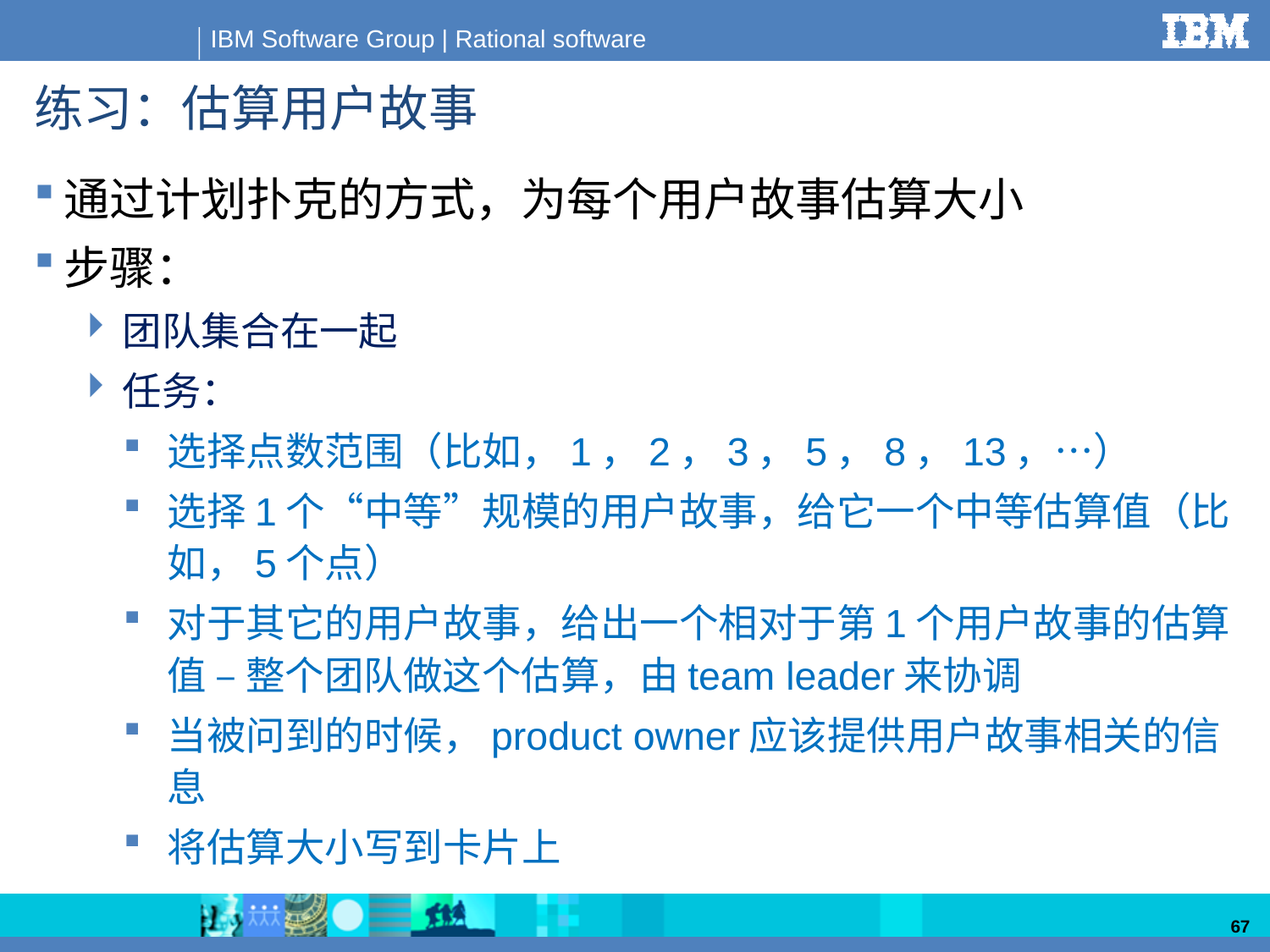

# 练习：估算用户故事
通过计划扑克的方式，为每个用户故事估算大小
步骤：
团队集合在一起
任务：
选择点数范围（比如，1，2，3，5，8，13，…）
选择1个“中等”规模的用户故事，给它一个中等估算值（比如，5个点）
对于其它的用户故事，给出一个相对于第1个用户故事的估算值 – 整个团队做这个估算，由team leader来协调
当被问到的时候，product owner应该提供用户故事相关的信息
将估算大小写到卡片上
67